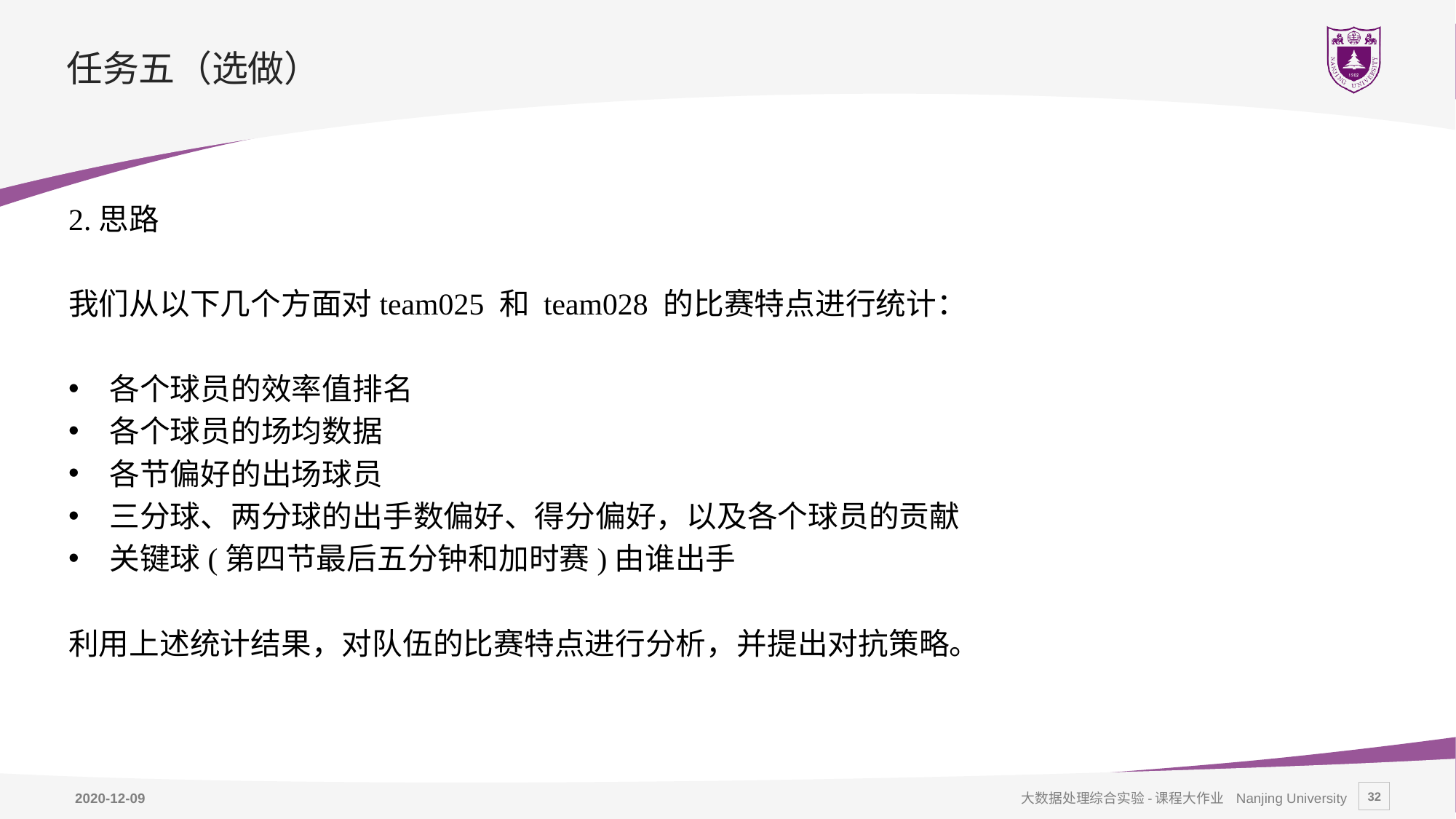

# 任务五（选做）
2.思路

我们从以下几个方面对team025 和 team028 的比赛特点进行统计：

各个球员的效率值排名
各个球员的场均数据
各节偏好的出场球员
三分球、两分球的出手数偏好、得分偏好，以及各个球员的贡献
关键球(第四节最后五分钟和加时赛)由谁出手

利用上述统计结果，对队伍的比赛特点进行分析，并提出对抗策略。